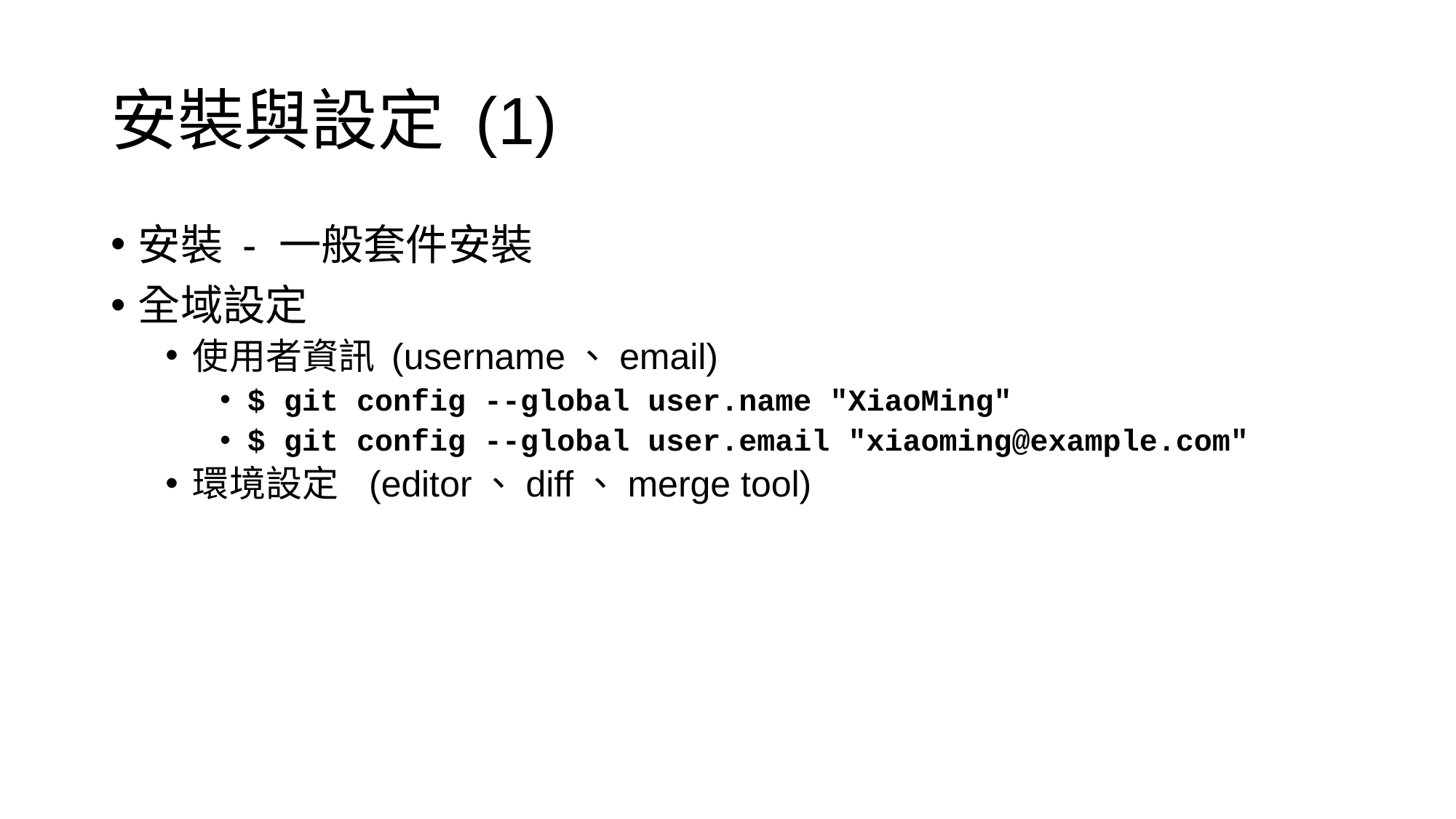

# 安裝與設定 (1)
安裝 - 一般套件安裝
全域設定
使用者資訊 (username、email)
$ git config --global user.name "XiaoMing"
$ git config --global user.email "xiaoming@example.com"
環境設定 (editor、diff、merge tool)